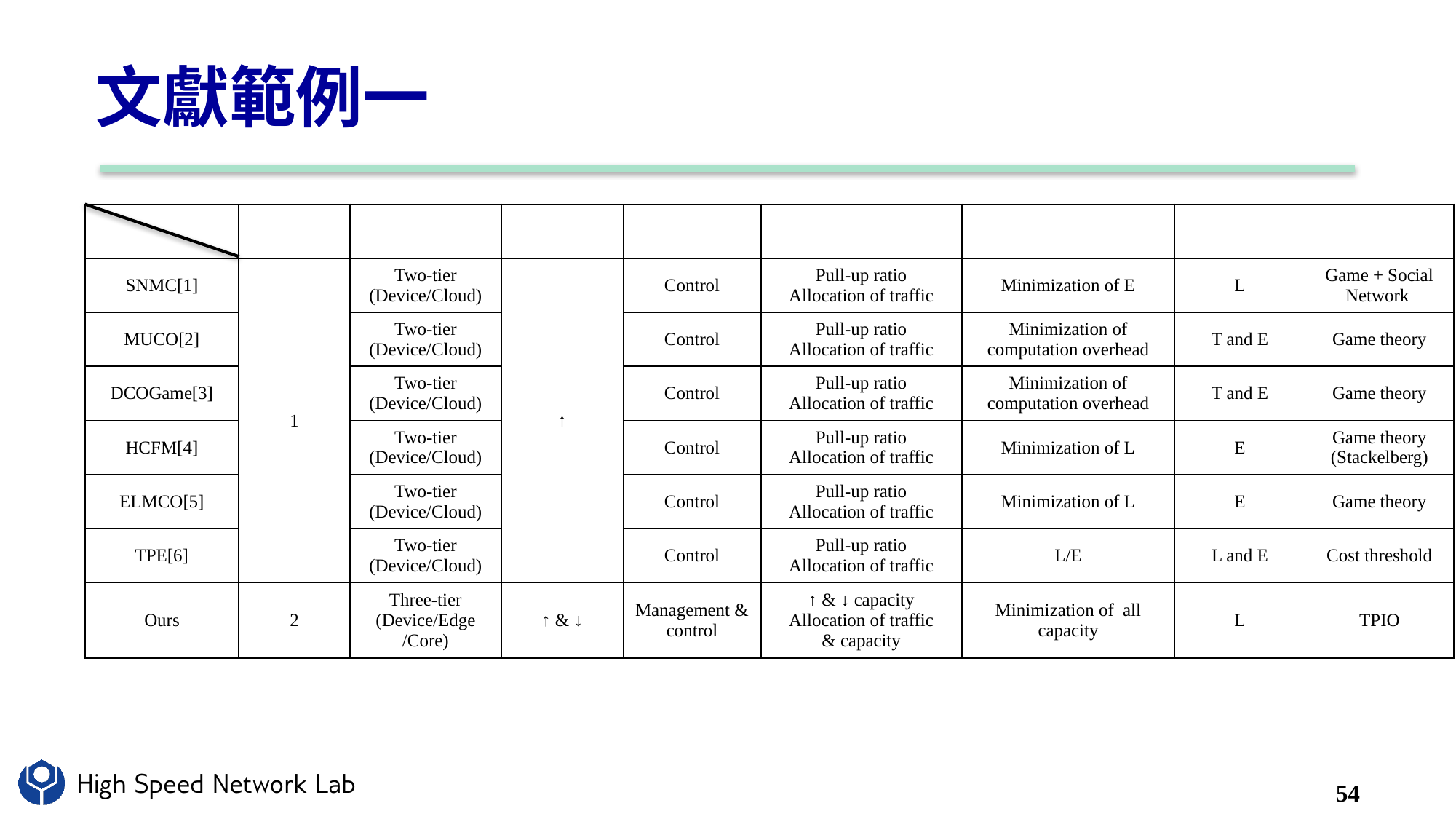

# 文獻範例一

| Feature Paper | # of services | Target Network | Type of Offloading | Problem plane | Determine | Objective | Constraints | Approach |
| --- | --- | --- | --- | --- | --- | --- | --- | --- |
| SNMC[1] | 1 | Two-tier (Device/Cloud) | ↑ | Control | Pull-up ratio Allocation of traffic | Minimization of E | L | Game + Social Network |
| MUCO[2] |  | Two-tier (Device/Cloud) |  | Control | Pull-up ratio Allocation of traffic | Minimization of computation overhead | T and E | Game theory |
| DCOGame[3] |  | Two-tier (Device/Cloud) |  | Control | Pull-up ratio Allocation of traffic | Minimization of computation overhead | T and E | Game theory |
| HCFM[4] |  | Two-tier (Device/Cloud) |  | Control | Pull-up ratio Allocation of traffic | Minimization of L | E | Game theory (Stackelberg) |
| ELMCO[5] |  | Two-tier (Device/Cloud) |  | Control | Pull-up ratio Allocation of traffic | Minimization of L | E | Game theory |
| TPE[6] |  | Two-tier (Device/Cloud) |  | Control | Pull-up ratio Allocation of traffic | L/E | L and E | Cost threshold |
| Ours | 2 | Three-tier (Device/Edge /Core) | ↑ & ↓ | Management & control | ↑ & ↓ capacity Allocation of traffic & capacity | Minimization of all capacity | L | TPIO |
54